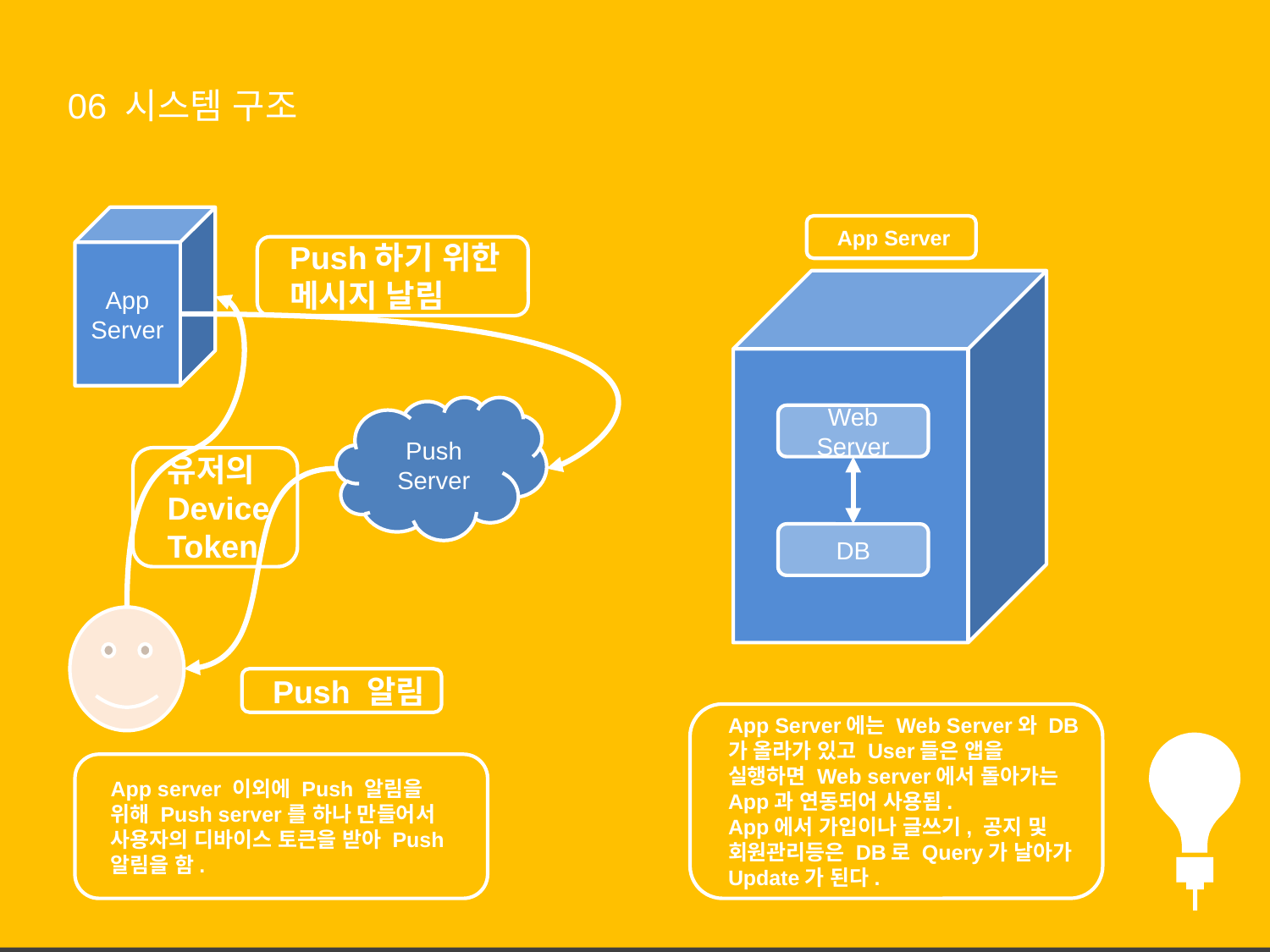

06 시스템 구조
App Server
App Server

Web Server
DB
Push하기 위한 메시지 날림
Push Server
유저의 Device Token

Push 알림
App Server에는 Web Server와 DB가 올라가 있고 User들은 앱을 실행하면 Web server에서 돌아가는 App과 연동되어 사용됨.
App에서 가입이나 글쓰기, 공지 및 회원관리등은 DB로 Query가 날아가 Update가 된다.

App server 이외에 Push 알림을 위해 Push server를 하나 만들어서
사용자의 디바이스 토큰을 받아 Push 알림을 함.